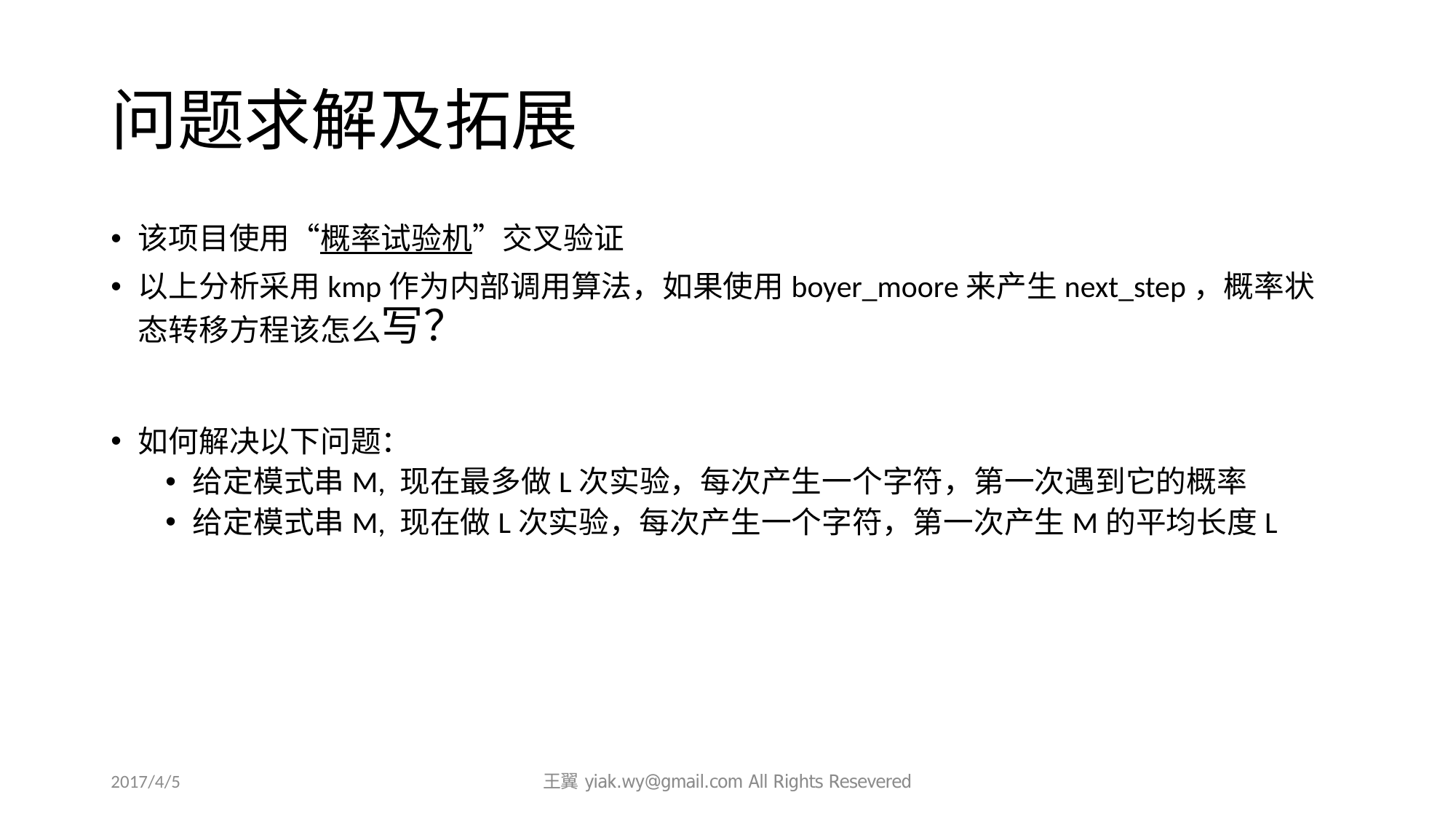

# 问题求解及拓展
该项目使用“概率试验机”交叉验证
以上分析采用kmp作为内部调用算法，如果使用boyer_moore来产生next_step，概率状态转移方程该怎么写？

如何解决以下问题：
给定模式串M, 现在最多做L次实验，每次产生一个字符，第一次遇到它的概率
给定模式串M, 现在做L次实验，每次产生一个字符，第一次产生M的平均长度L
2017/4/5
王翼 yiak.wy@gmail.com All Rights Resevered